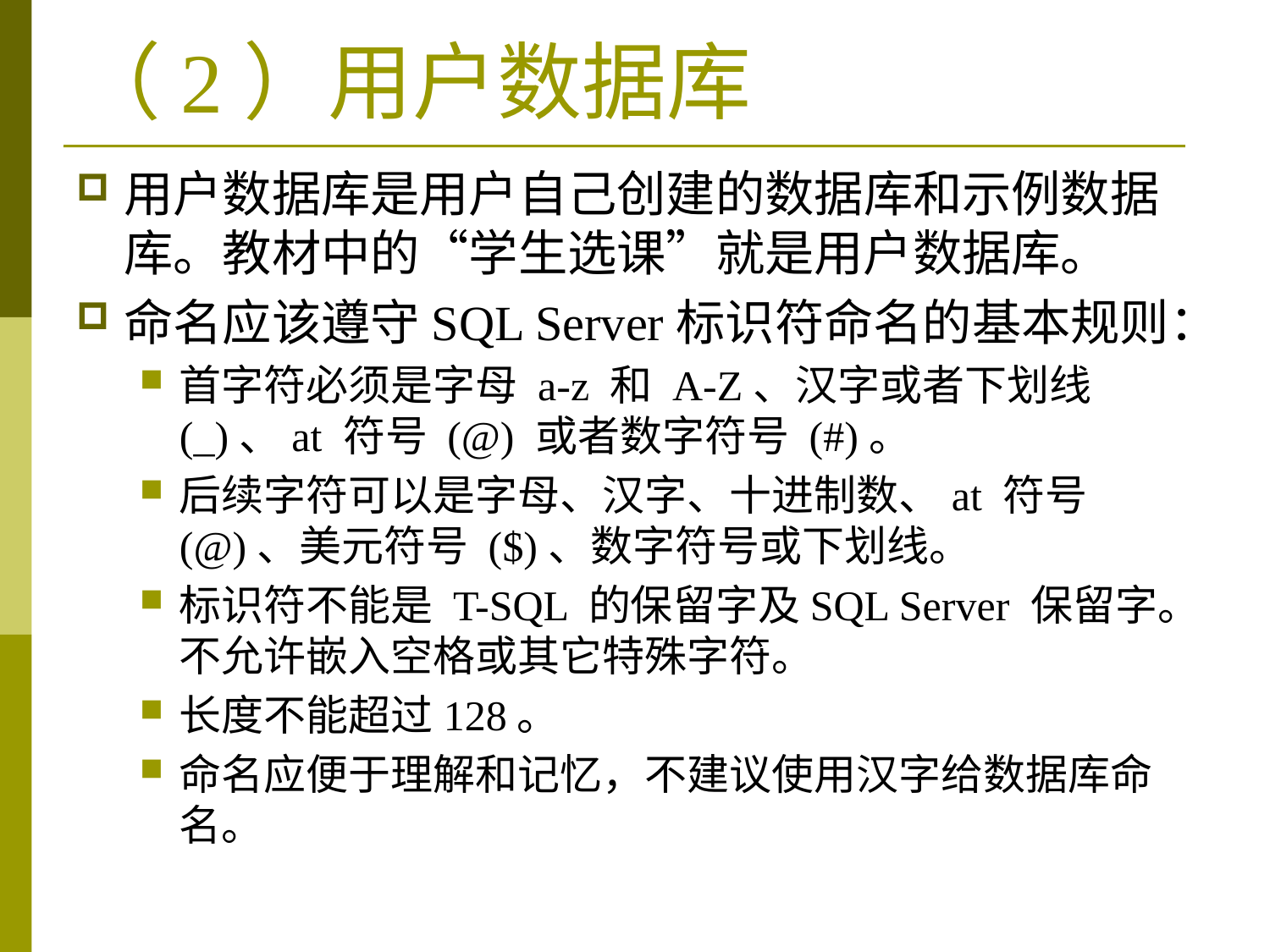

# （2）用户数据库
用户数据库是用户自己创建的数据库和示例数据库。教材中的“学生选课”就是用户数据库。
命名应该遵守SQL Server标识符命名的基本规则：
首字符必须是字母 a-z 和 A-Z、汉字或者下划线 (_)、at 符号 (@) 或者数字符号 (#)。
后续字符可以是字母、汉字、十进制数、at 符号(@)、美元符号 ($)、数字符号或下划线。
标识符不能是 T-SQL 的保留字及SQL Server 保留字。不允许嵌入空格或其它特殊字符。
长度不能超过128。
命名应便于理解和记忆，不建议使用汉字给数据库命名。